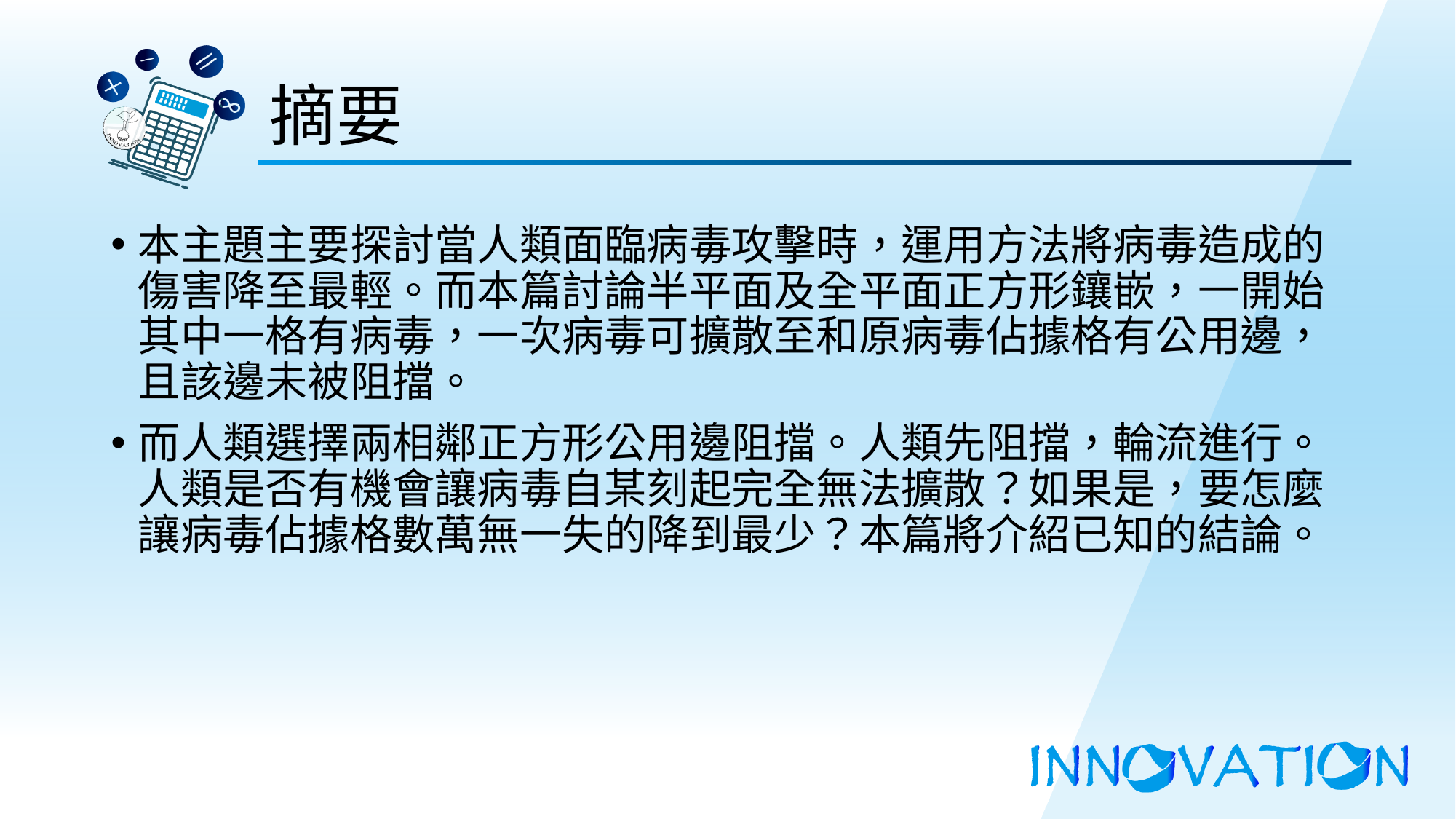

# 摘要
本主題主要探討當人類面臨病毒攻擊時，運用方法將病毒造成的傷害降至最輕。而本篇討論半平面及全平面正方形鑲嵌，一開始其中一格有病毒，一次病毒可擴散至和原病毒佔據格有公用邊，且該邊未被阻擋。
而人類選擇兩相鄰正方形公用邊阻擋。人類先阻擋，輪流進行。人類是否有機會讓病毒自某刻起完全無法擴散？如果是，要怎麼讓病毒佔據格數萬無一失的降到最少？本篇將介紹已知的結論。